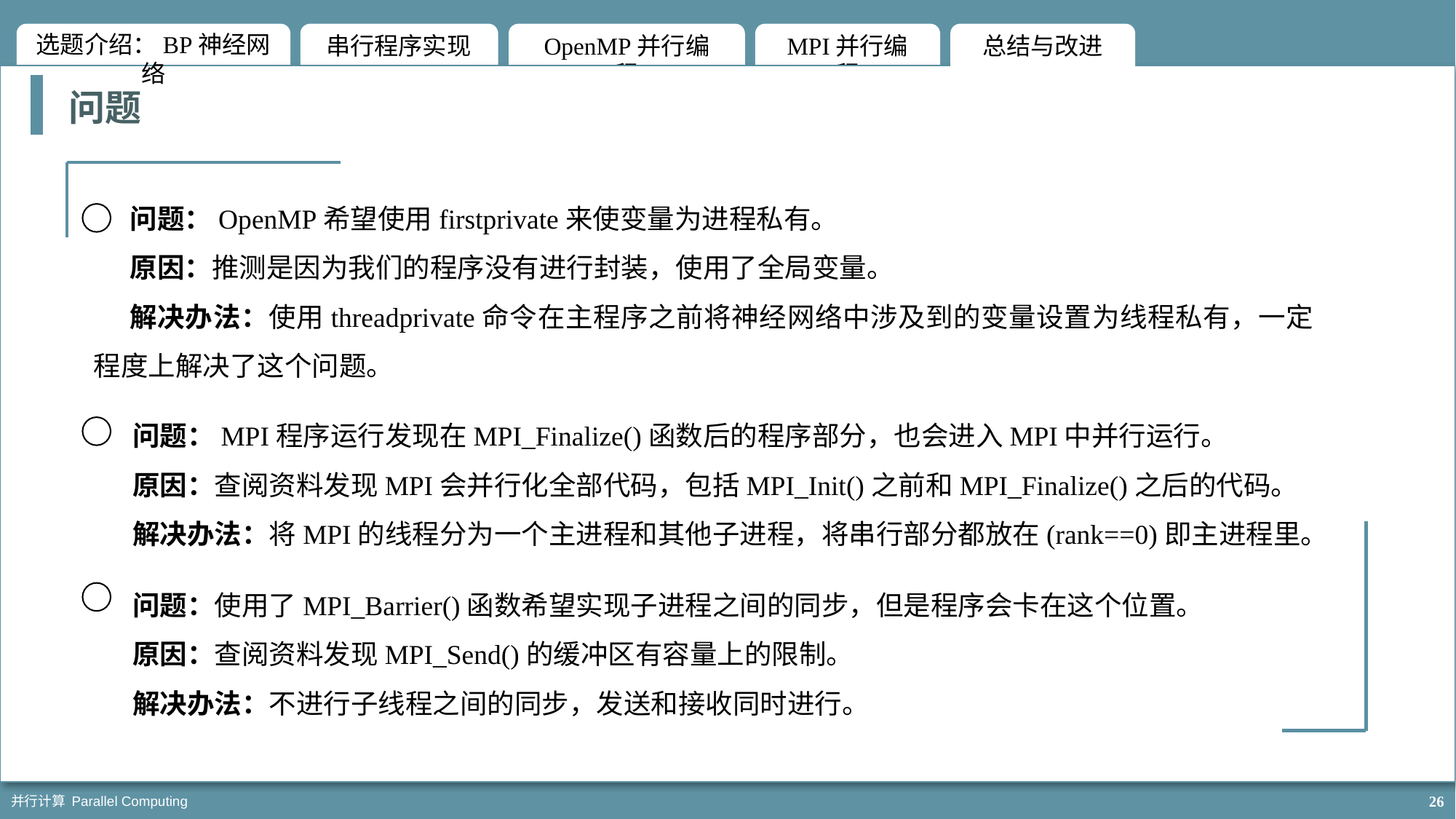

问题
问题：OpenMP希望使用firstprivate来使变量为进程私有。
原因：推测是因为我们的程序没有进行封装，使用了全局变量。
解决办法：使用threadprivate命令在主程序之前将神经网络中涉及到的变量设置为线程私有，一定程度上解决了这个问题。

问题：MPI程序运行发现在MPI_Finalize()函数后的程序部分，也会进入MPI中并行运行。
原因：查阅资料发现MPI会并行化全部代码，包括MPI_Init()之前和MPI_Finalize()之后的代码。
解决办法：将MPI的线程分为一个主进程和其他子进程，将串行部分都放在(rank==0)即主进程里。

问题：使用了MPI_Barrier()函数希望实现子进程之间的同步，但是程序会卡在这个位置。
原因：查阅资料发现MPI_Send()的缓冲区有容量上的限制。
解决办法：不进行子线程之间的同步，发送和接收同时进行。

并行计算 Parallel Computing
26